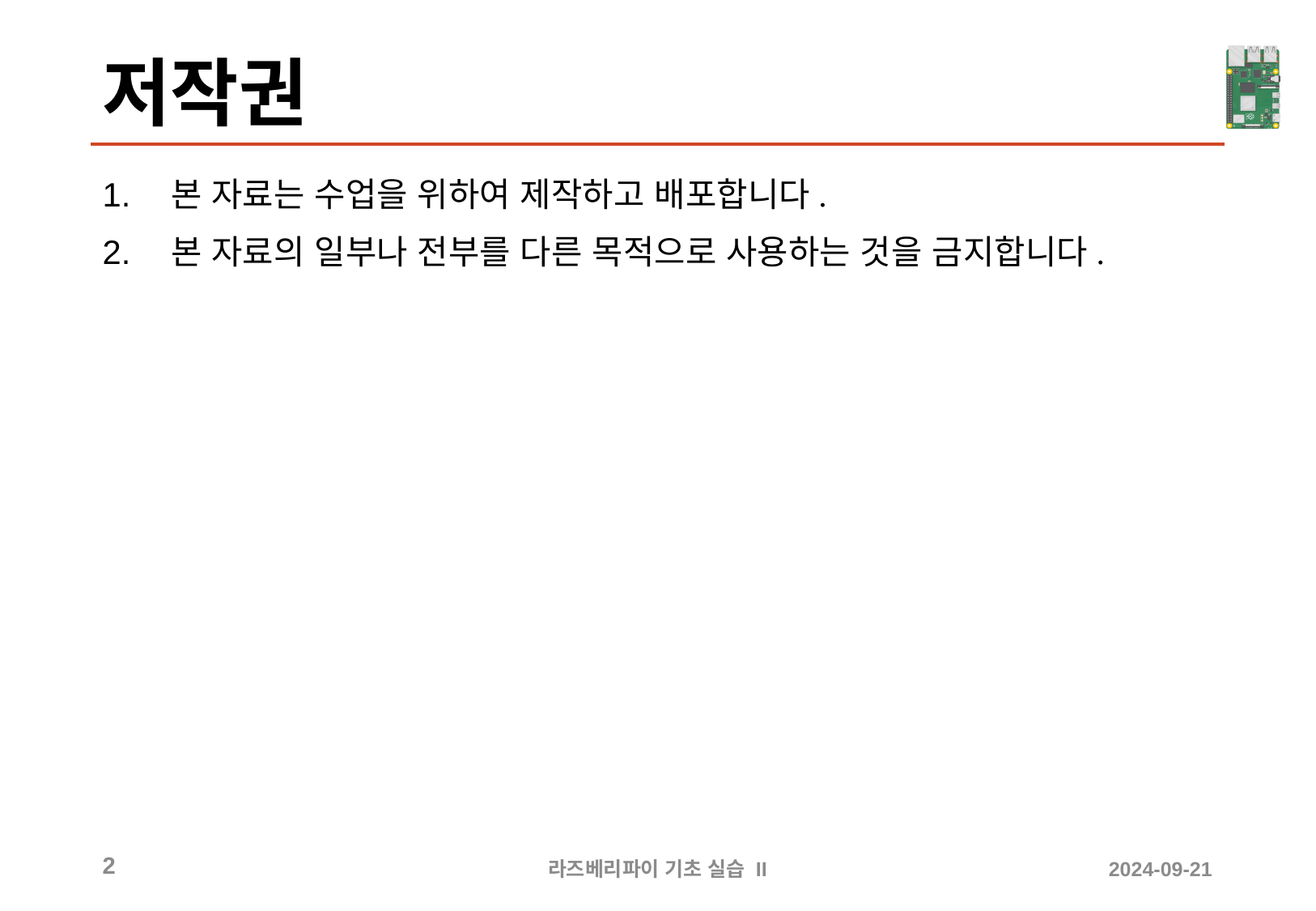

# 저작권
본 자료는 수업을 위하여 제작하고 배포합니다.
본 자료의 일부나 전부를 다른 목적으로 사용하는 것을 금지합니다.
2
라즈베리파이 기초 실습 II
2024-09-21